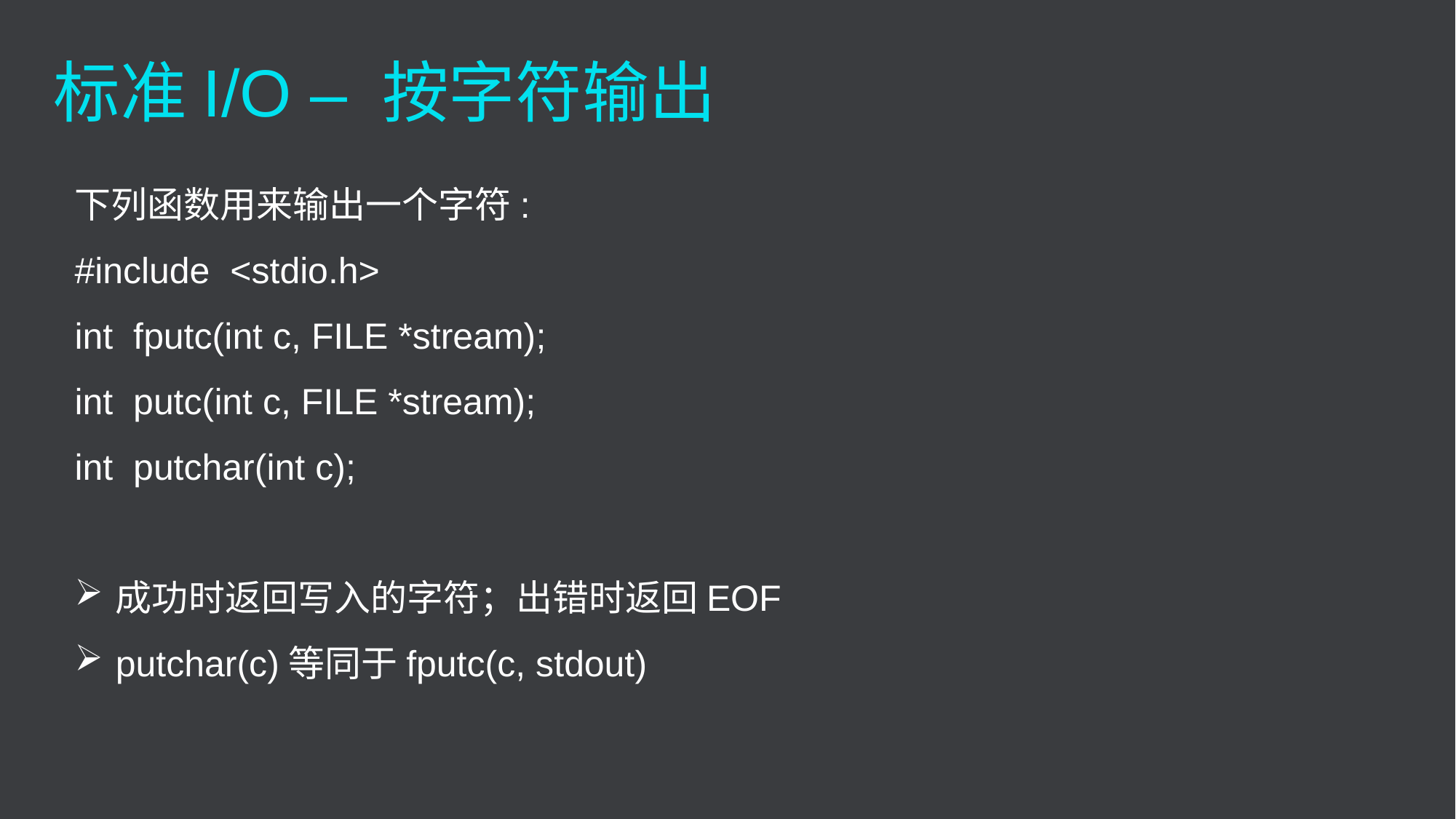

标准I/O – 按字符输出
下列函数用来输出一个字符:
#include  <stdio.h>
int  fputc(int c, FILE *stream);
int  putc(int c, FILE *stream);
int  putchar(int c);

成功时返回写入的字符；出错时返回EOF
putchar(c)等同于fputc(c, stdout)